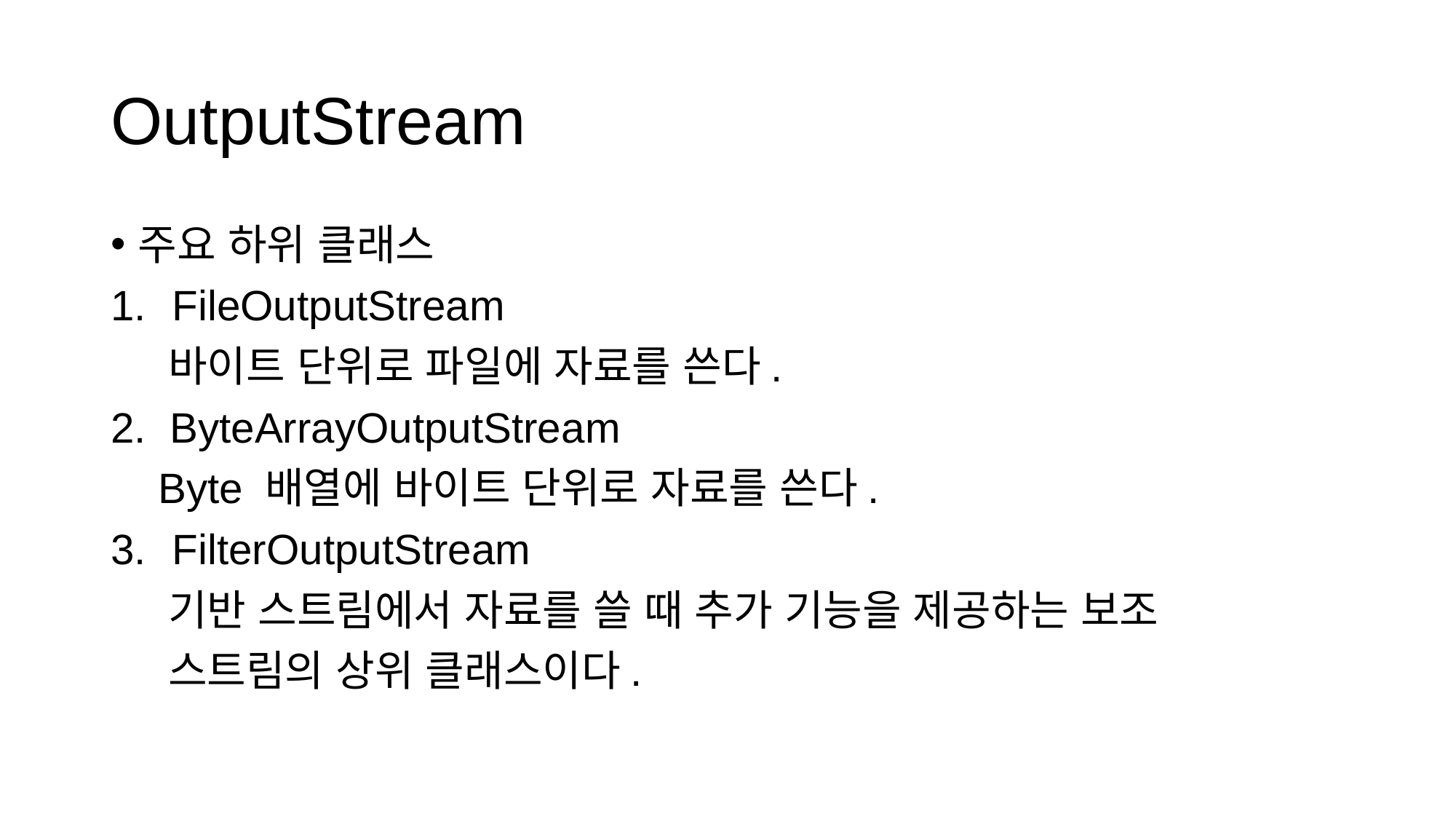

# OutputStream
주요 하위 클래스
FileOutputStream
    바이트 단위로 파일에 자료를 쓴다.
2.  ByteArrayOutputStream
    Byte 배열에 바이트 단위로 자료를 쓴다.
FilterOutputStream
    기반 스트림에서 자료를 쓸 때 추가 기능을 제공하는 보조
    스트림의 상위 클래스이다.